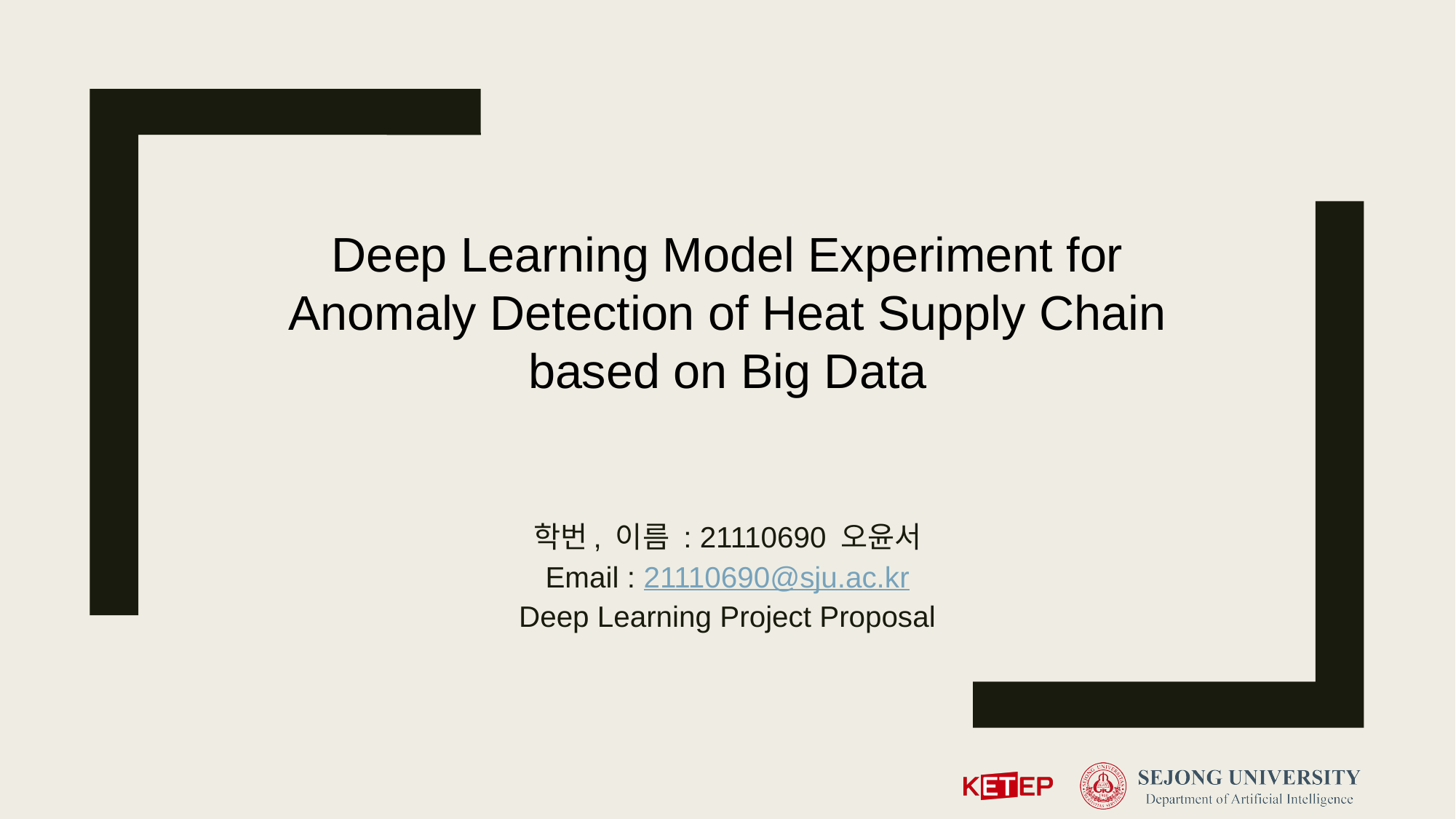

Deep Learning Model Experiment for Anomaly Detection of Heat Supply Chain based on Big Data
학번, 이름 : 21110690 오윤서
Email : 21110690@sju.ac.kr
Deep Learning Project Proposal